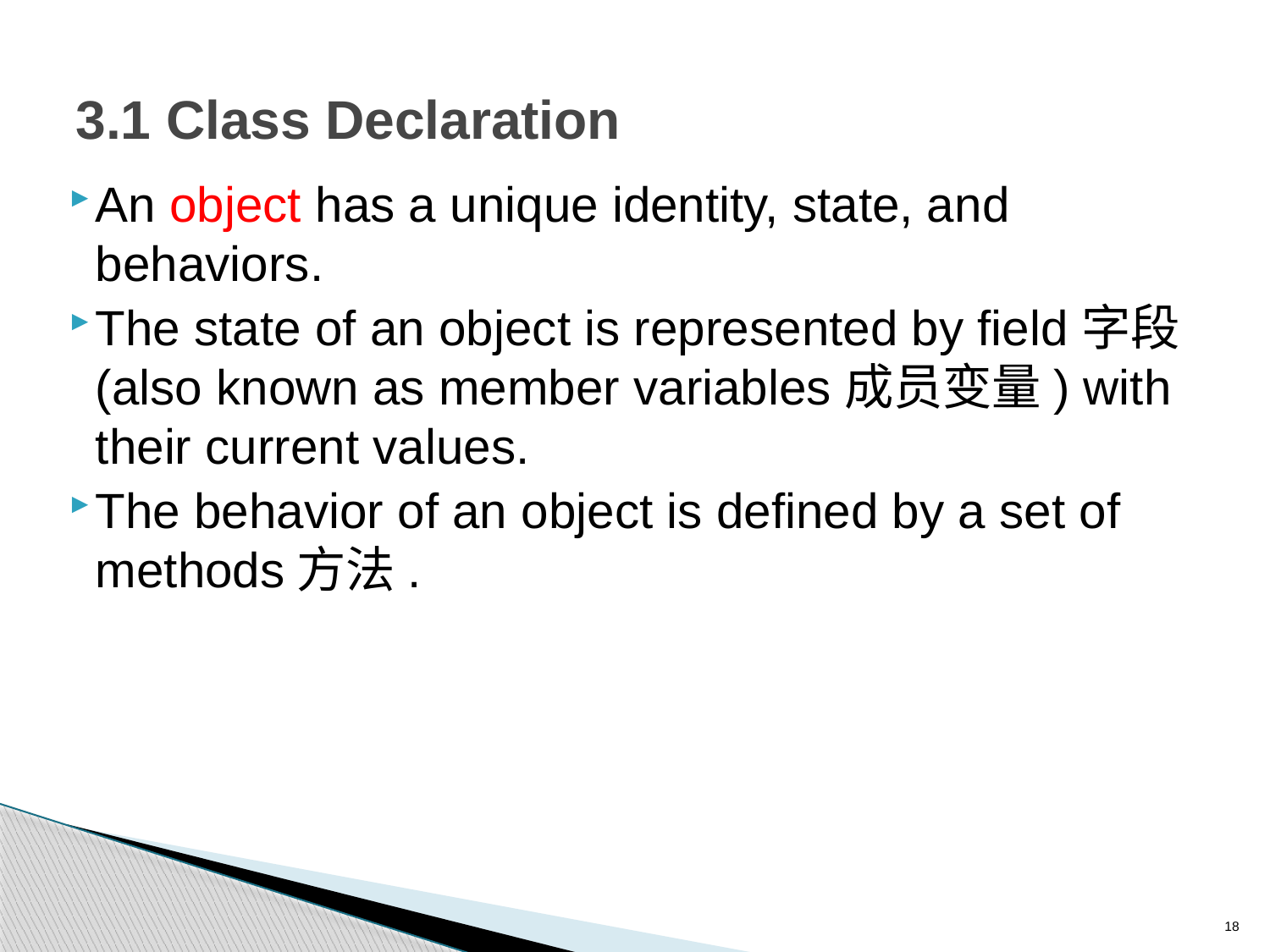

# 3.1 Class Declaration
An object has a unique identity, state, and behaviors.
The state of an object is represented by field字段 (also known as member variables成员变量) with their current values.
The behavior of an object is defined by a set of methods方法.
18